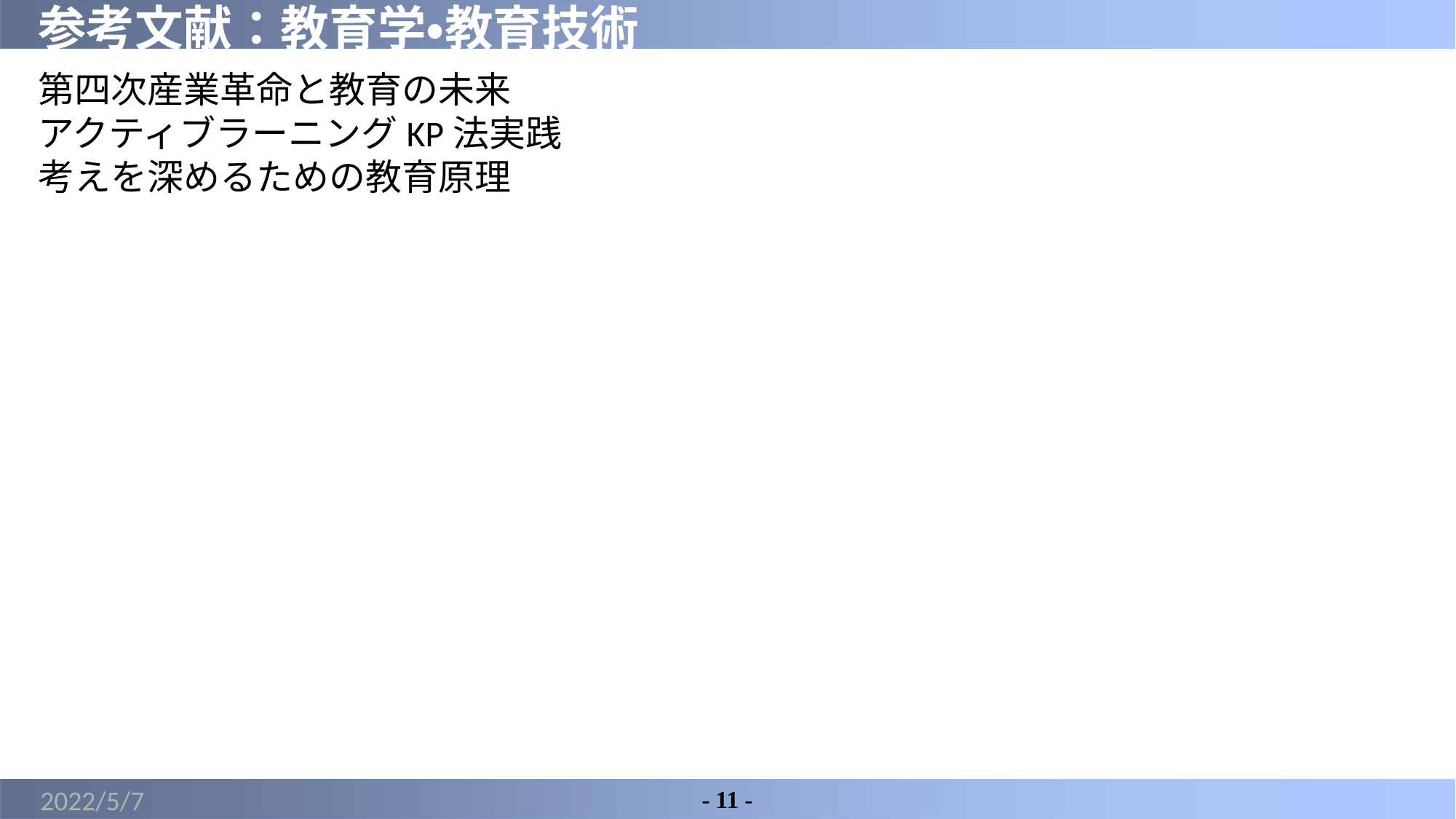

# 参考文献：教育学・教育技術
第四次産業革命と教育の未来
アクティブラーニングKP法実践
考えを深めるための教育原理
2022/5/7
- 11 -